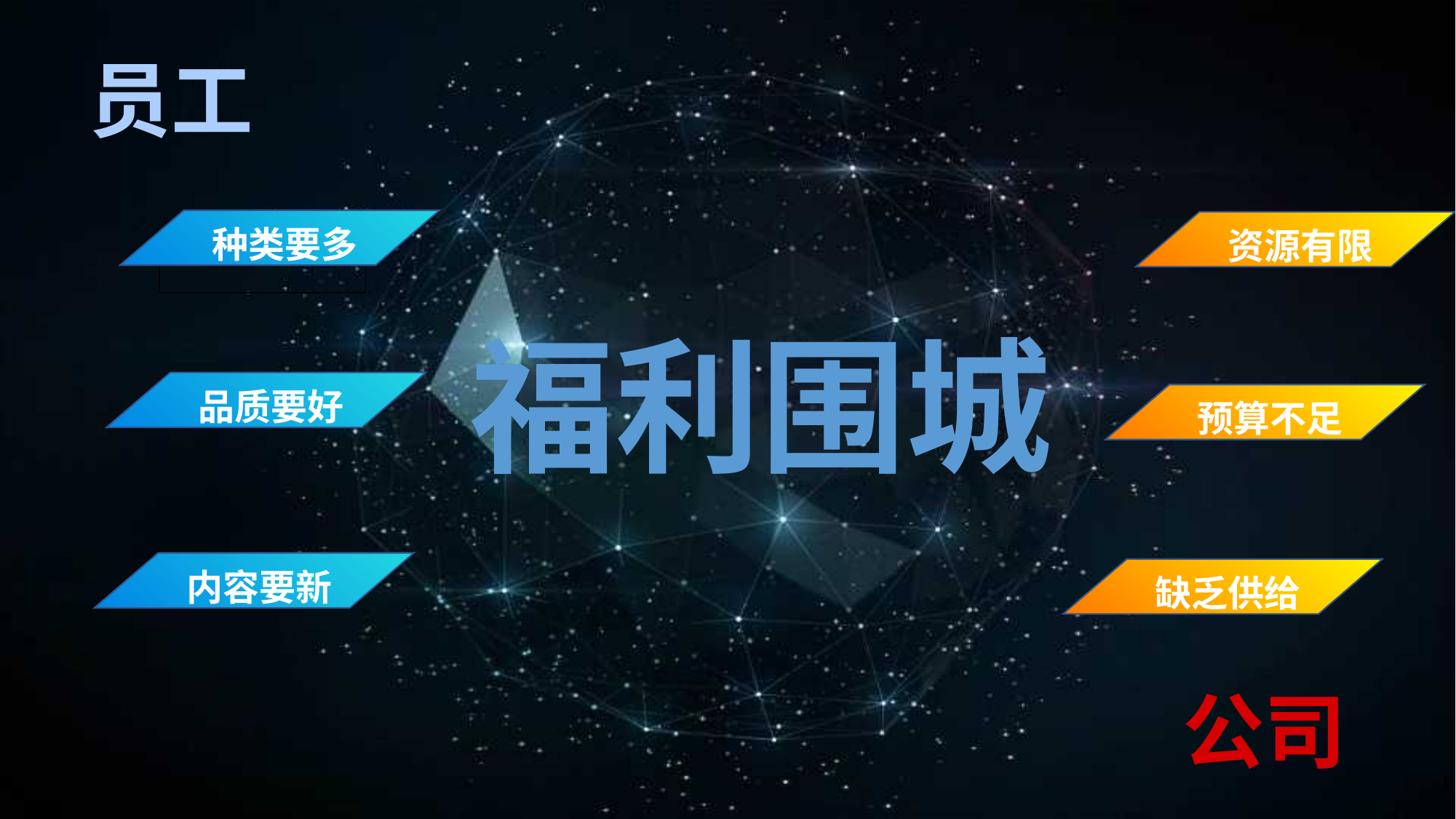

| 员工 |
| --- |
| 种类要多 |
| --- |

| 资源有限 |
| --- |

|  |
| --- |
福利围城
| 品质要好 |
| --- |

| 预算不足 |
| --- |

| 内容要新 |
| --- |

| 缺乏供给 |
| --- |

| 公司 |
| --- |